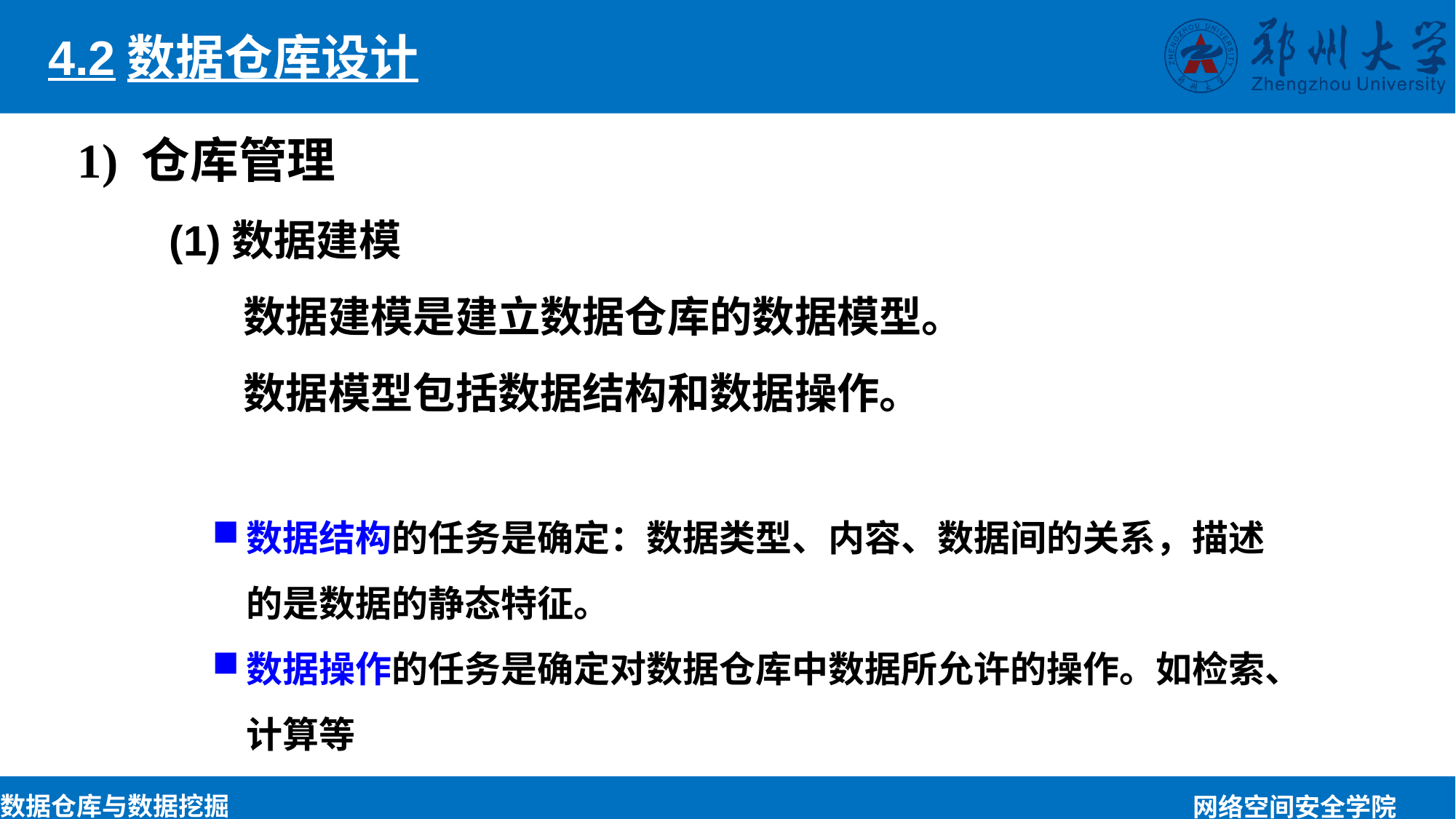

4.2数据仓库设计
1) 仓库管理
 (1)数据建模
数据建模是建立数据仓库的数据模型。
数据模型包括数据结构和数据操作。

数据结构的任务是确定：数据类型、内容、数据间的关系，描述的是数据的静态特征。
数据操作的任务是确定对数据仓库中数据所允许的操作。如检索、计算等